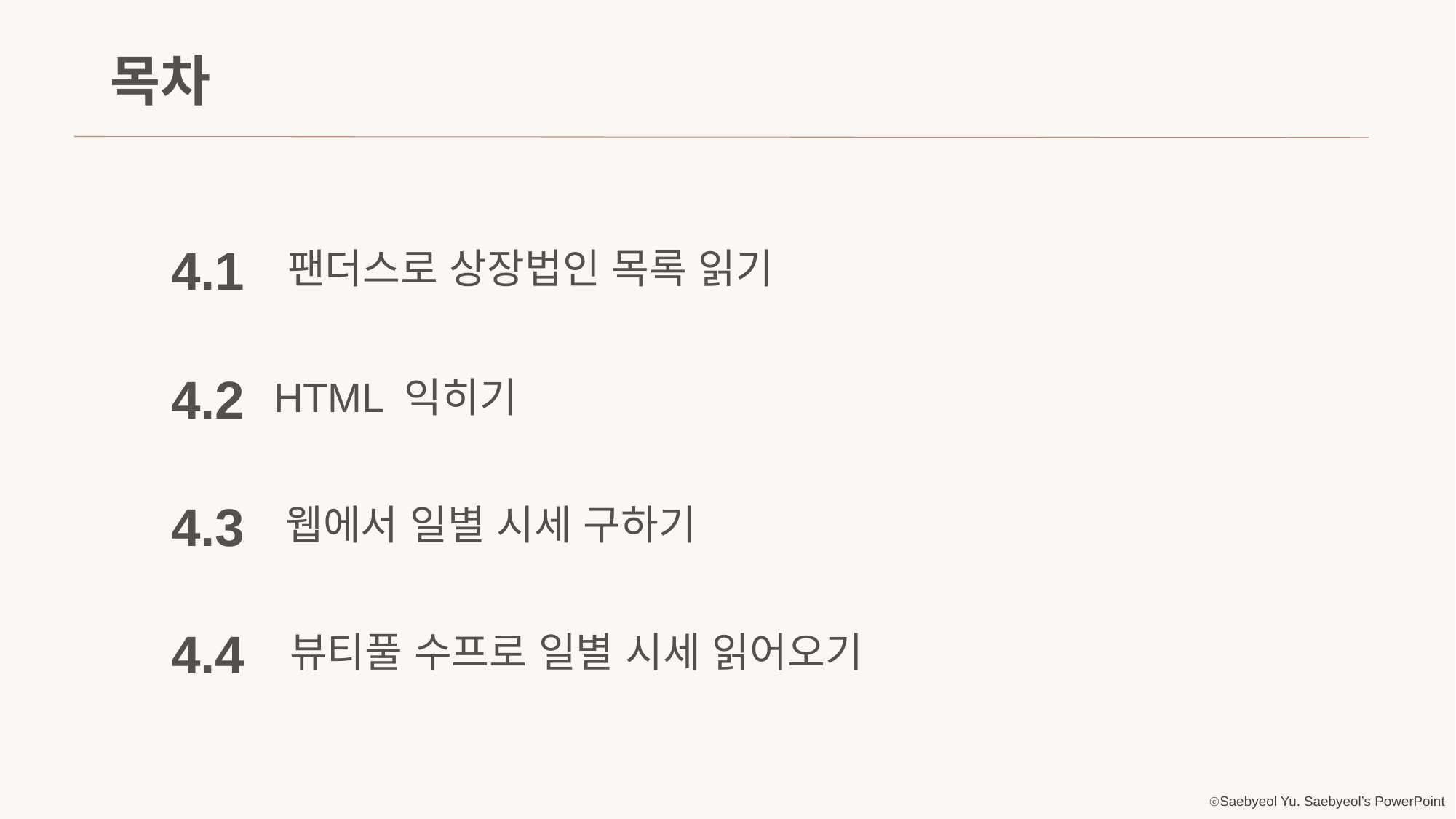

목차
4.1
팬더스로 상장법인 목록 읽기
4.2
HTML 익히기
4.3
웹에서 일별 시세 구하기
4.4
뷰티풀 수프로 일별 시세 읽어오기